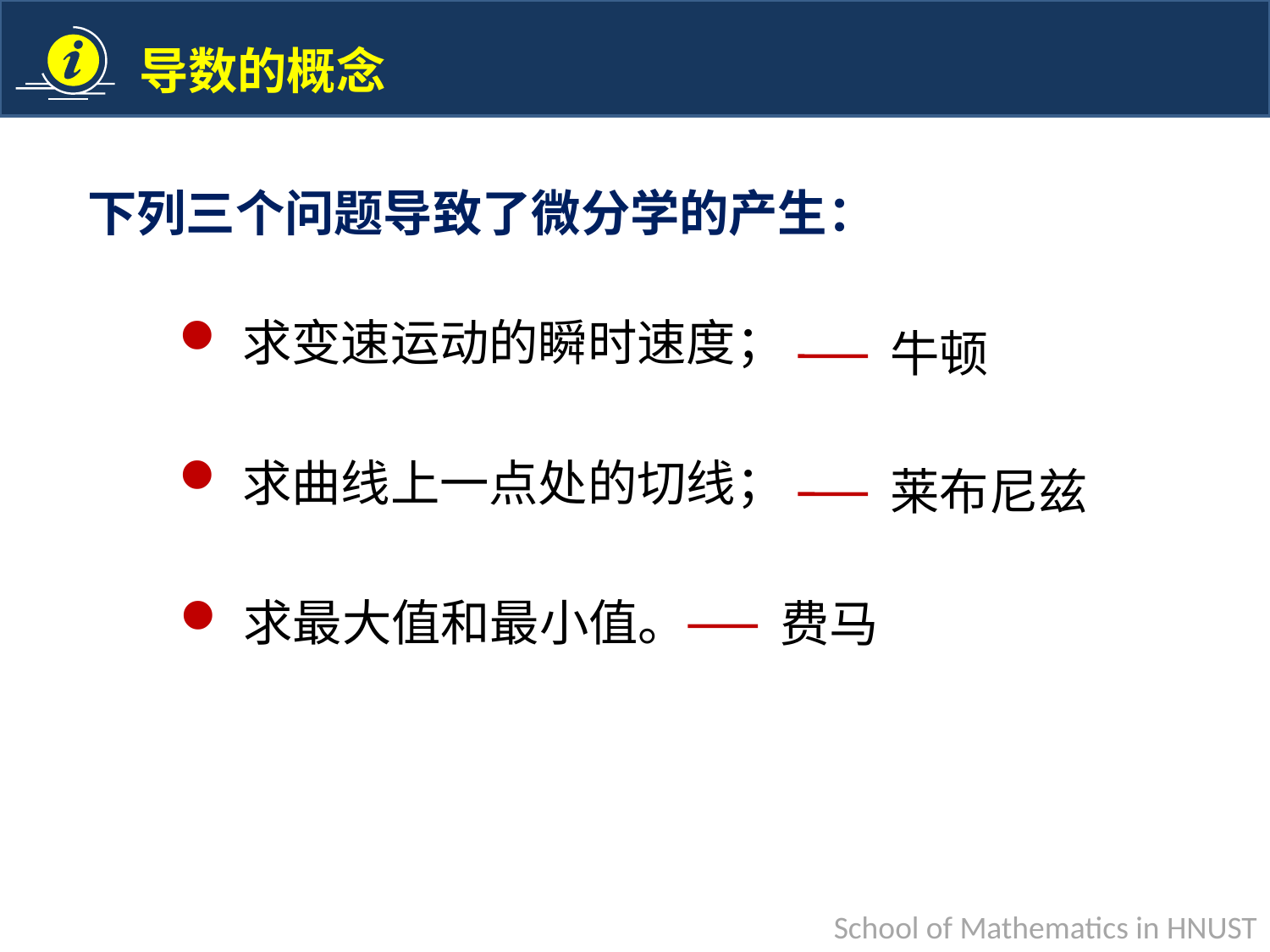

下列三个问题导致了微分学的产生：
求变速运动的瞬时速度；
牛顿

求曲线上一点处的切线；
莱布尼兹

求最大值和最小值。
费马